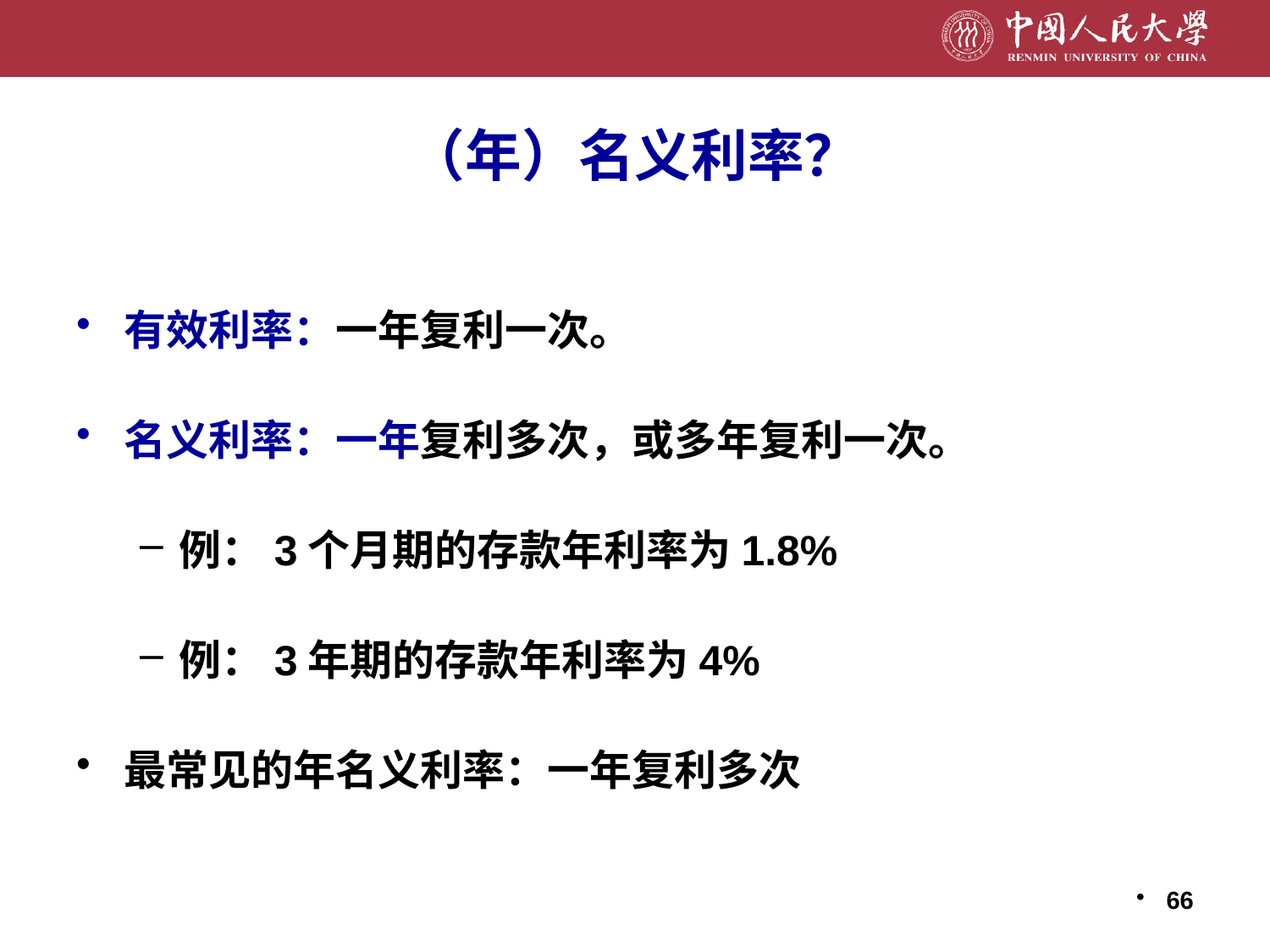

# （年）名义利率？
有效利率：一年复利一次。
名义利率：一年复利多次，或多年复利一次。
例：3个月期的存款年利率为1.8%
例：3年期的存款年利率为4%
最常见的年名义利率：一年复利多次
66